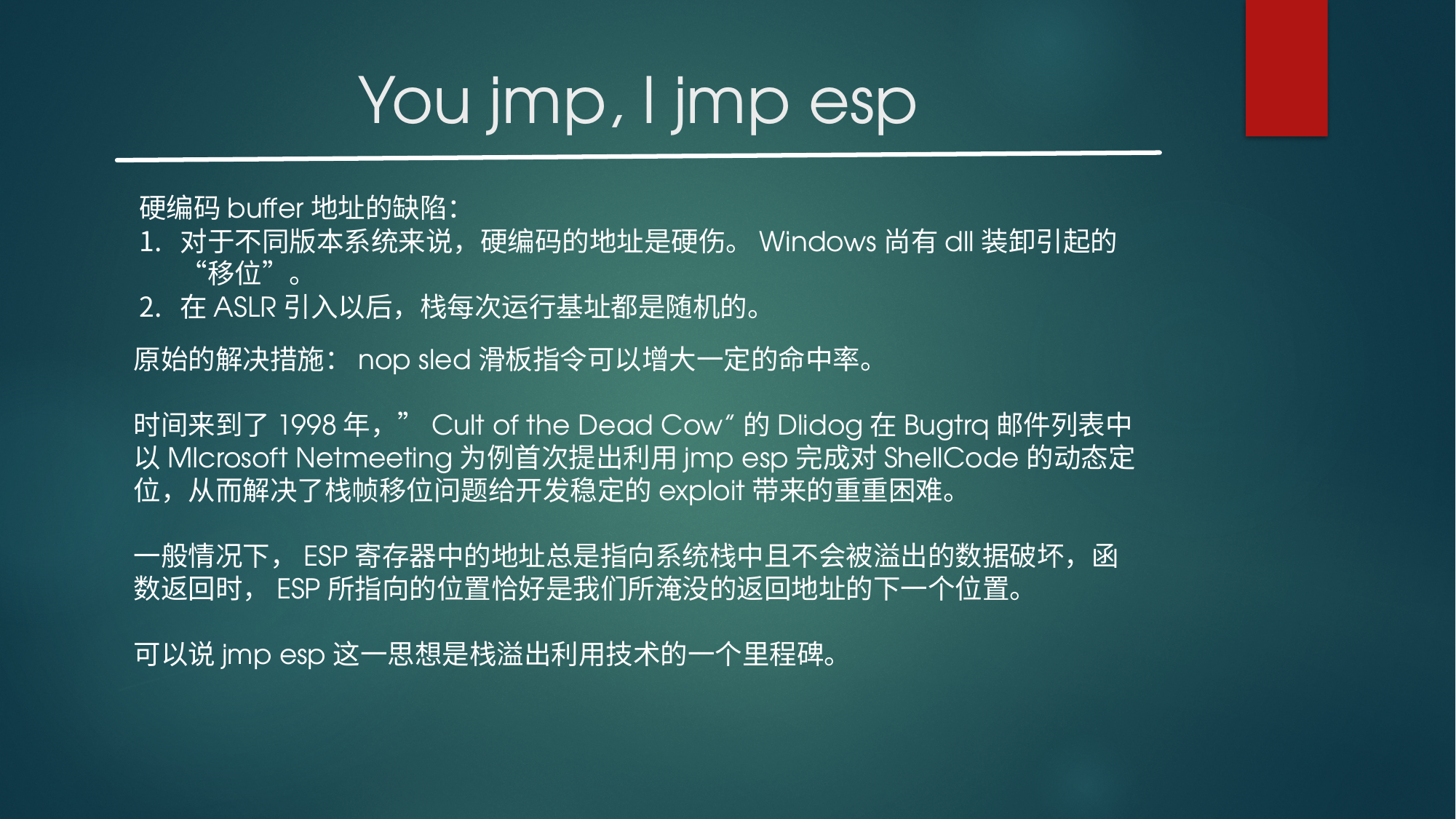

# You jmp, I jmp esp
硬编码buffer地址的缺陷：
对于不同版本系统来说，硬编码的地址是硬伤。Windows尚有dll装卸引起的“移位”。
在ASLR引入以后，栈每次运行基址都是随机的。
原始的解决措施：nop sled滑板指令可以增大一定的命中率。

时间来到了1998年，”Cult of the Dead Cow”的Dlidog在Bugtrq邮件列表中以MIcrosoft Netmeeting为例首次提出利用jmp esp完成对ShellCode的动态定位，从而解决了栈帧移位问题给开发稳定的exploit带来的重重困难。

一般情况下，ESP寄存器中的地址总是指向系统栈中且不会被溢出的数据破坏，函数返回时，ESP所指向的位置恰好是我们所淹没的返回地址的下一个位置。

可以说jmp esp这一思想是栈溢出利用技术的一个里程碑。